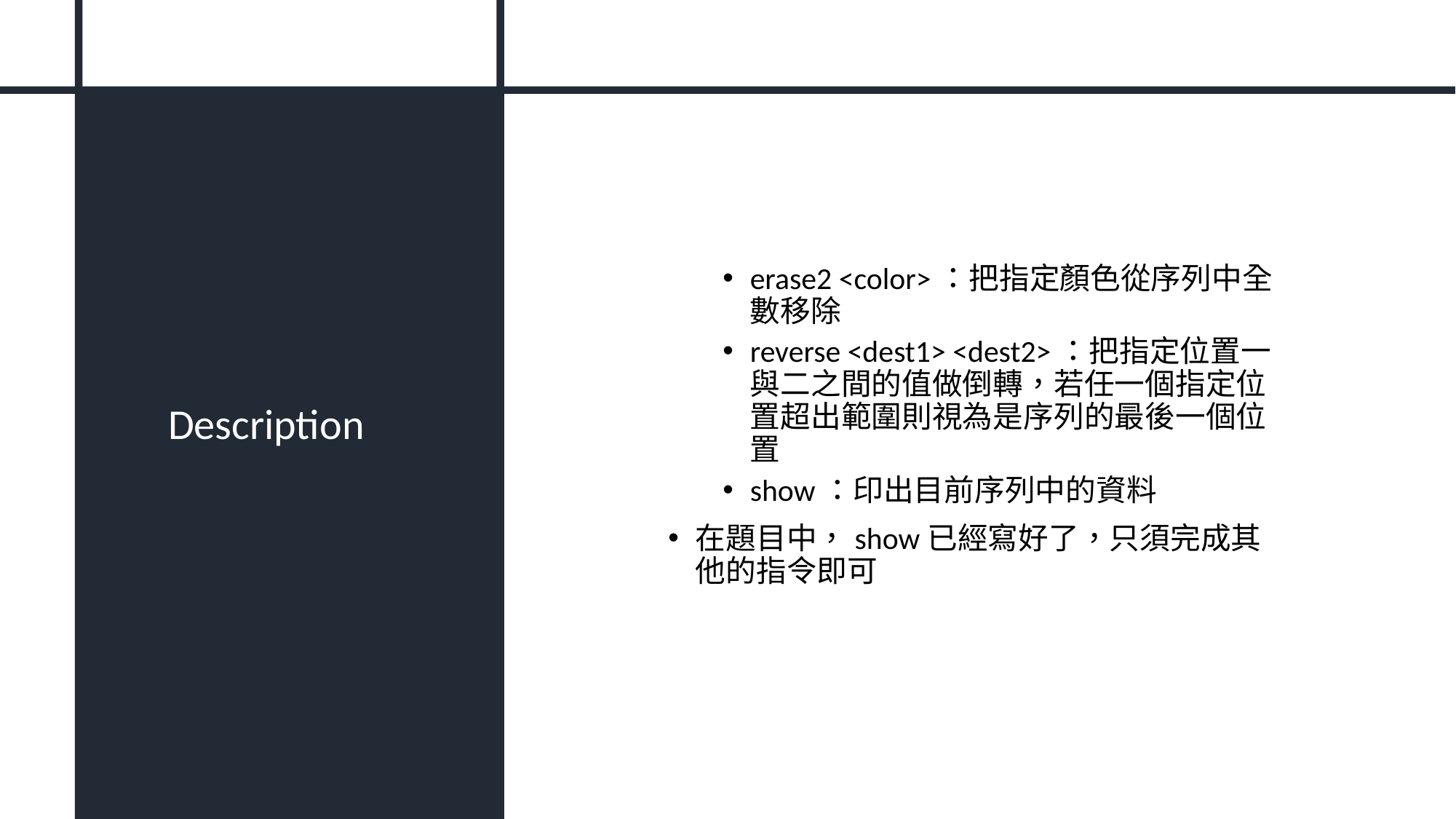

# Description
erase2 <color>：把指定顏色從序列中全數移除
reverse <dest1> <dest2>：把指定位置一與二之間的值做倒轉，若任一個指定位置超出範圍則視為是序列的最後一個位置
show：印出目前序列中的資料
在題目中，show已經寫好了，只須完成其他的指令即可